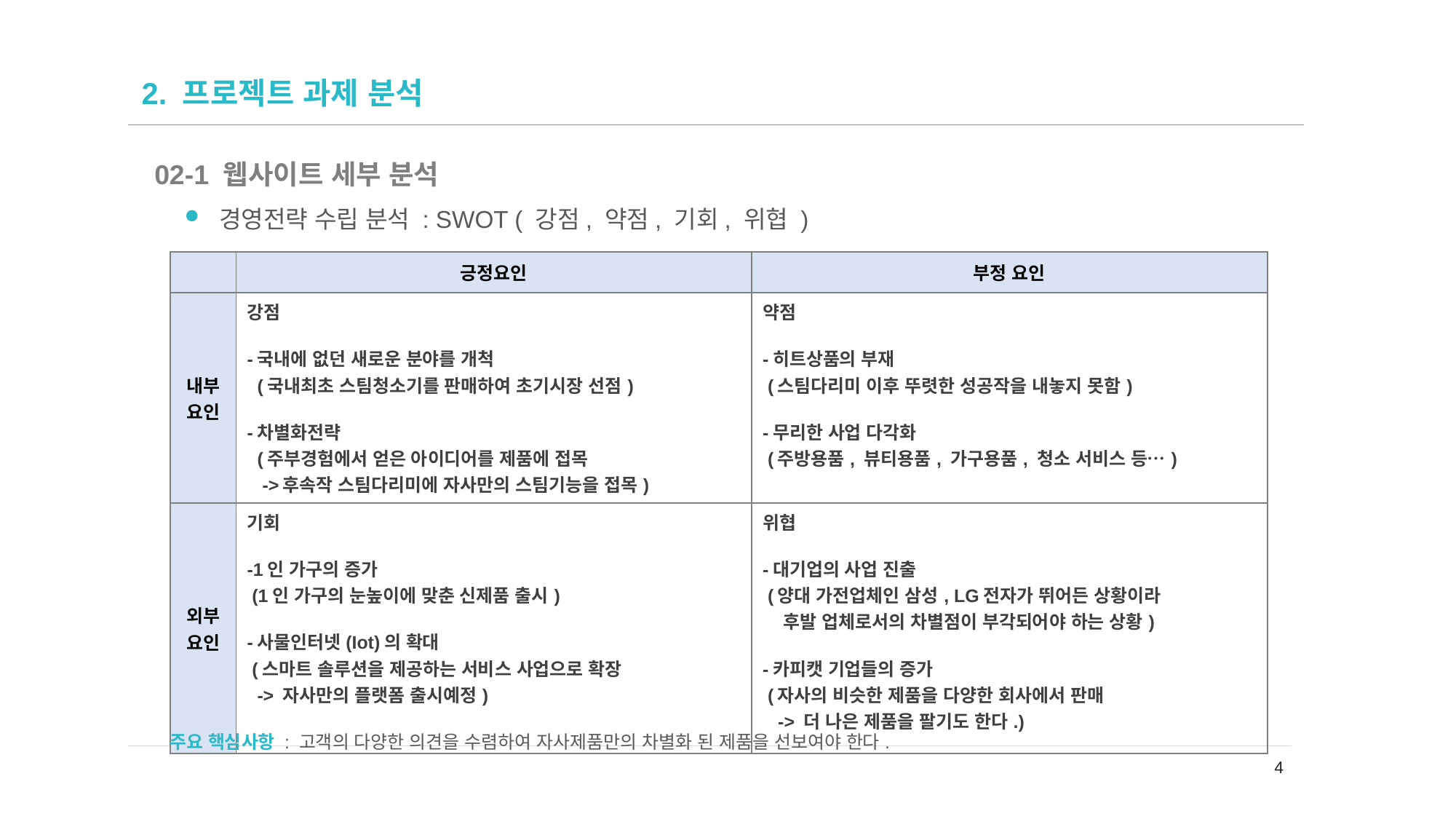

# 2. 프로젝트 과제 분석
02-1 웹사이트 세부 분석
경영전략 수립 분석 : SWOT ( 강점, 약점, 기회, 위협 )

|  | 긍정요인 | 부정 요인 |
| --- | --- | --- |
| 내부요인 | 강점 -국내에 없던 새로운 분야를 개척 (국내최초 스팀청소기를 판매하여 초기시장 선점) -차별화전략 (주부경험에서 얻은 아이디어를 제품에 접목 ->후속작 스팀다리미에 자사만의 스팀기능을 접목) | 약점 -히트상품의 부재 (스팀다리미 이후 뚜렷한 성공작을 내놓지 못함) -무리한 사업 다각화 (주방용품, 뷰티용품, 가구용품, 청소 서비스 등…) |
| 외부요인 | 기회 -1인 가구의 증가 (1인 가구의 눈높이에 맞춘 신제품 출시) -사물인터넷(Iot)의 확대 (스마트 솔루션을 제공하는 서비스 사업으로 확장 -> 자사만의 플랫폼 출시예정) | 위협 -대기업의 사업 진출 (양대 가전업체인 삼성, LG전자가 뛰어든 상황이라 후발 업체로서의 차별점이 부각되어야 하는 상황) -카피캣 기업들의 증가 (자사의 비슷한 제품을 다양한 회사에서 판매 -> 더 나은 제품을 팔기도 한다.) |
주요 핵심사항 : 고객의 다양한 의견을 수렴하여 자사제품만의 차별화 된 제품을 선보여야 한다.
4